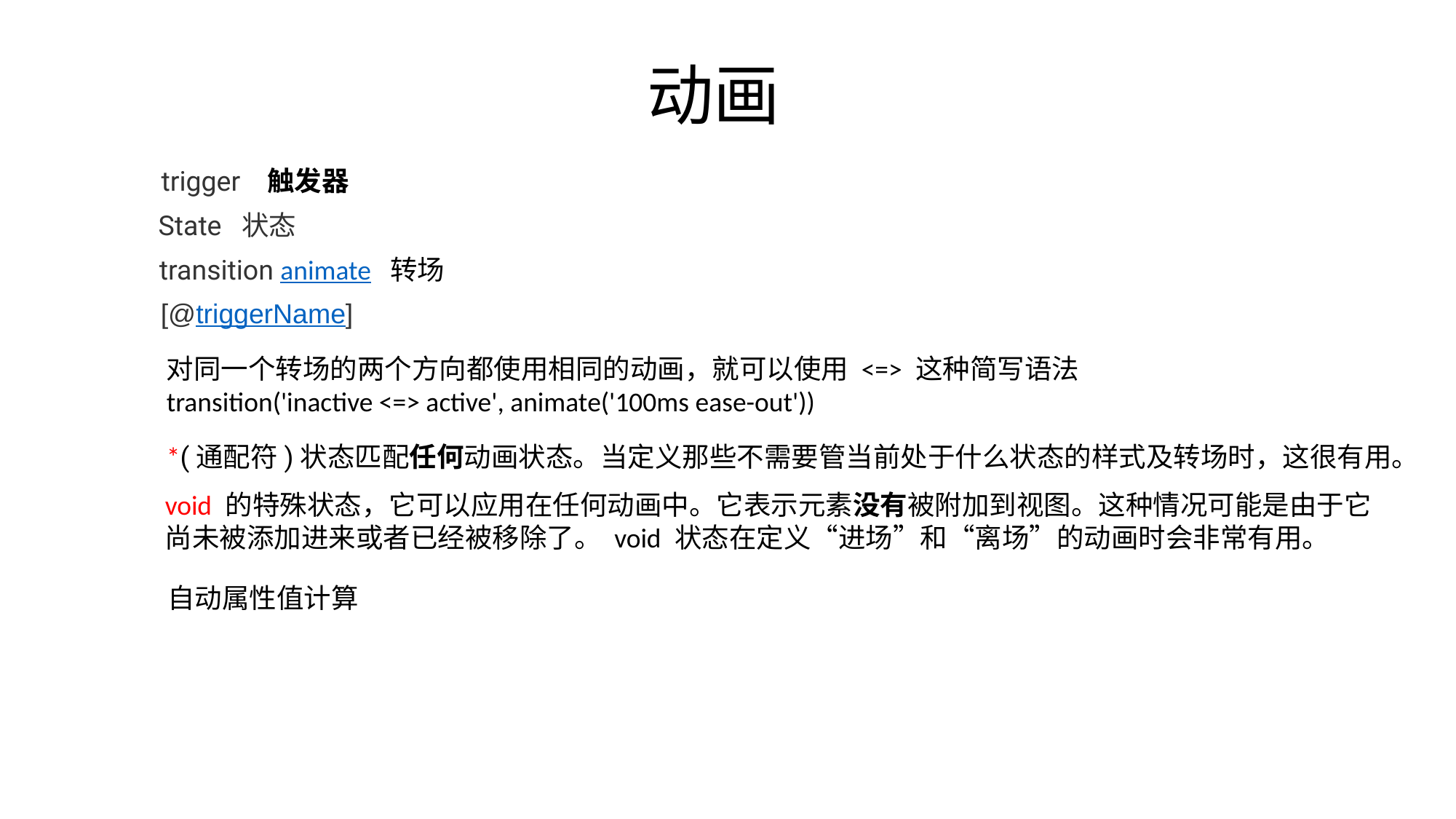

动画
trigger   触发器
State  状态
transition animate  转场
[@triggerName]
对同一个转场的两个方向都使用相同的动画，就可以使用 <=> 这种简写语法
transition('inactive <=> active', animate('100ms ease-out'))
*(通配符)状态匹配任何动画状态。当定义那些不需要管当前处于什么状态的样式及转场时，这很有用。
void 的特殊状态，它可以应用在任何动画中。它表示元素没有被附加到视图。这种情况可能是由于它尚未被添加进来或者已经被移除了。 void 状态在定义“进场”和“离场”的动画时会非常有用。
自动属性值计算